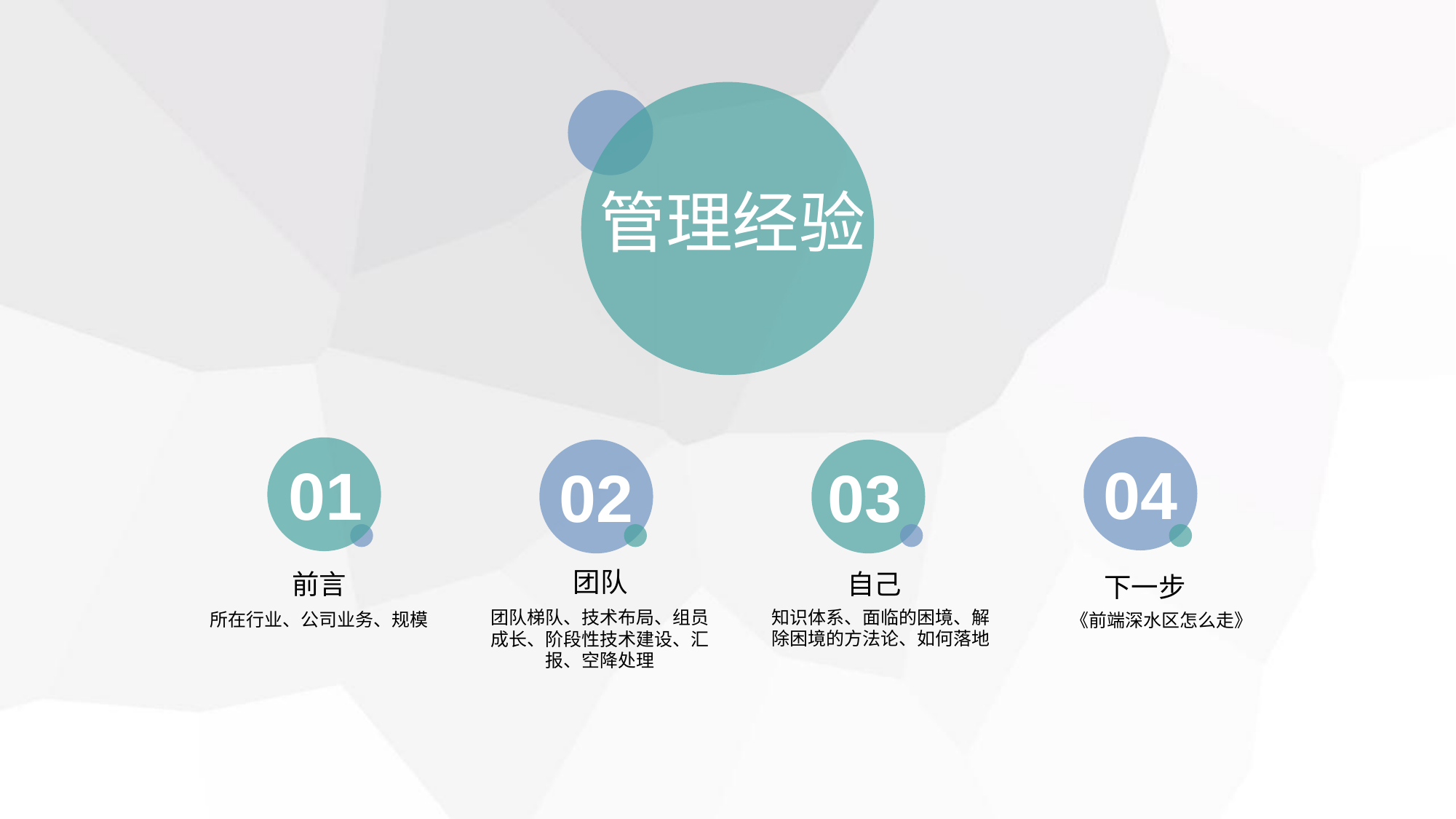

管理经验

04
01
02
03

团队
自己
前言
下一步
团队梯队、技术布局、组员成长、阶段性技术建设、汇报、空降处理
知识体系、面临的困境、解除困境的方法论、如何落地
所在行业、公司业务、规模
《前端深水区怎么走》